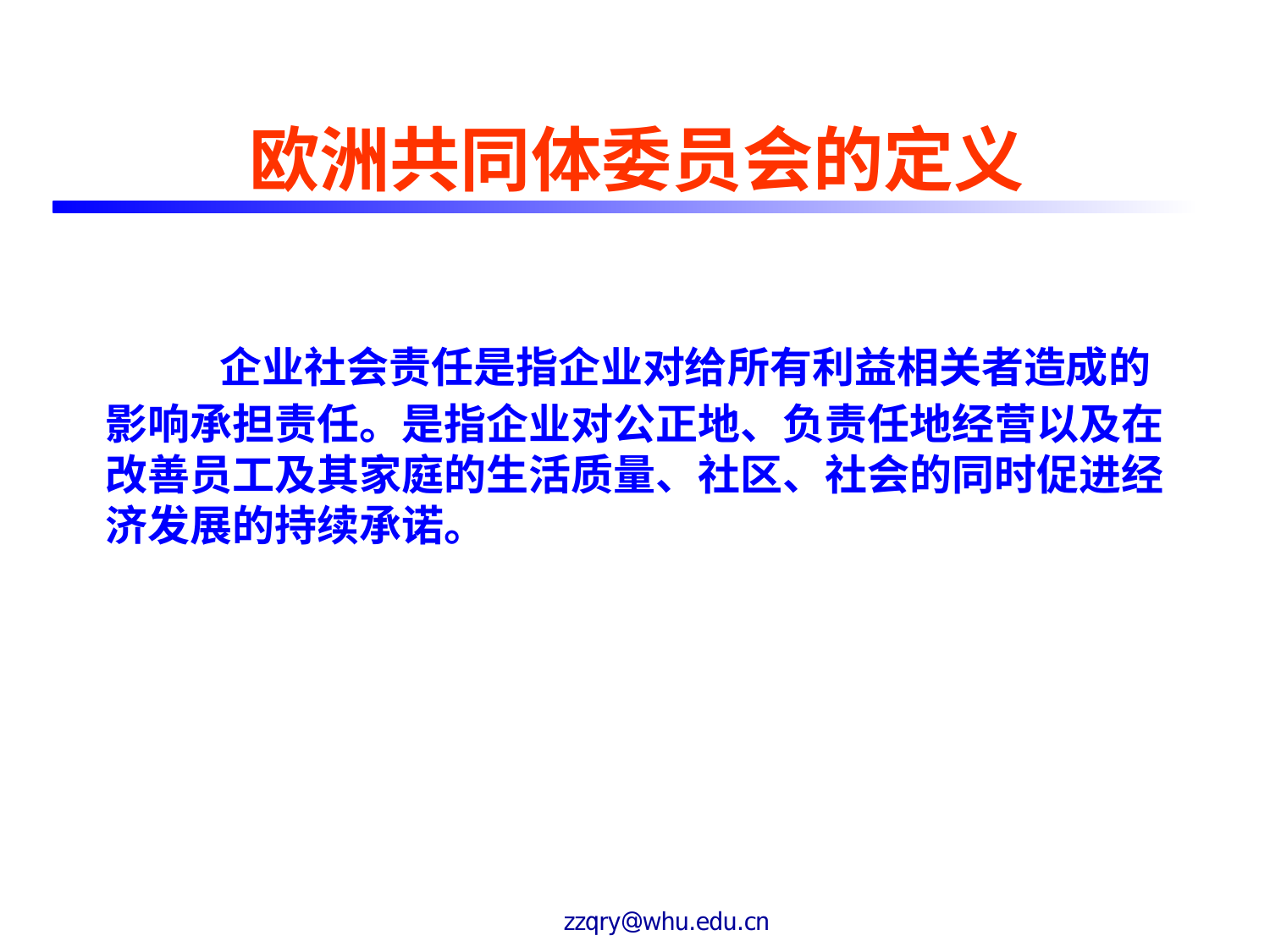

# 欧洲共同体委员会的定义
         企业社会责任是指企业对给所有利益相关者造成的影响承担责任。是指企业对公正地、负责任地经营以及在改善员工及其家庭的生活质量、社区、社会的同时促进经济发展的持续承诺。

zzqry@whu.edu.cn
12